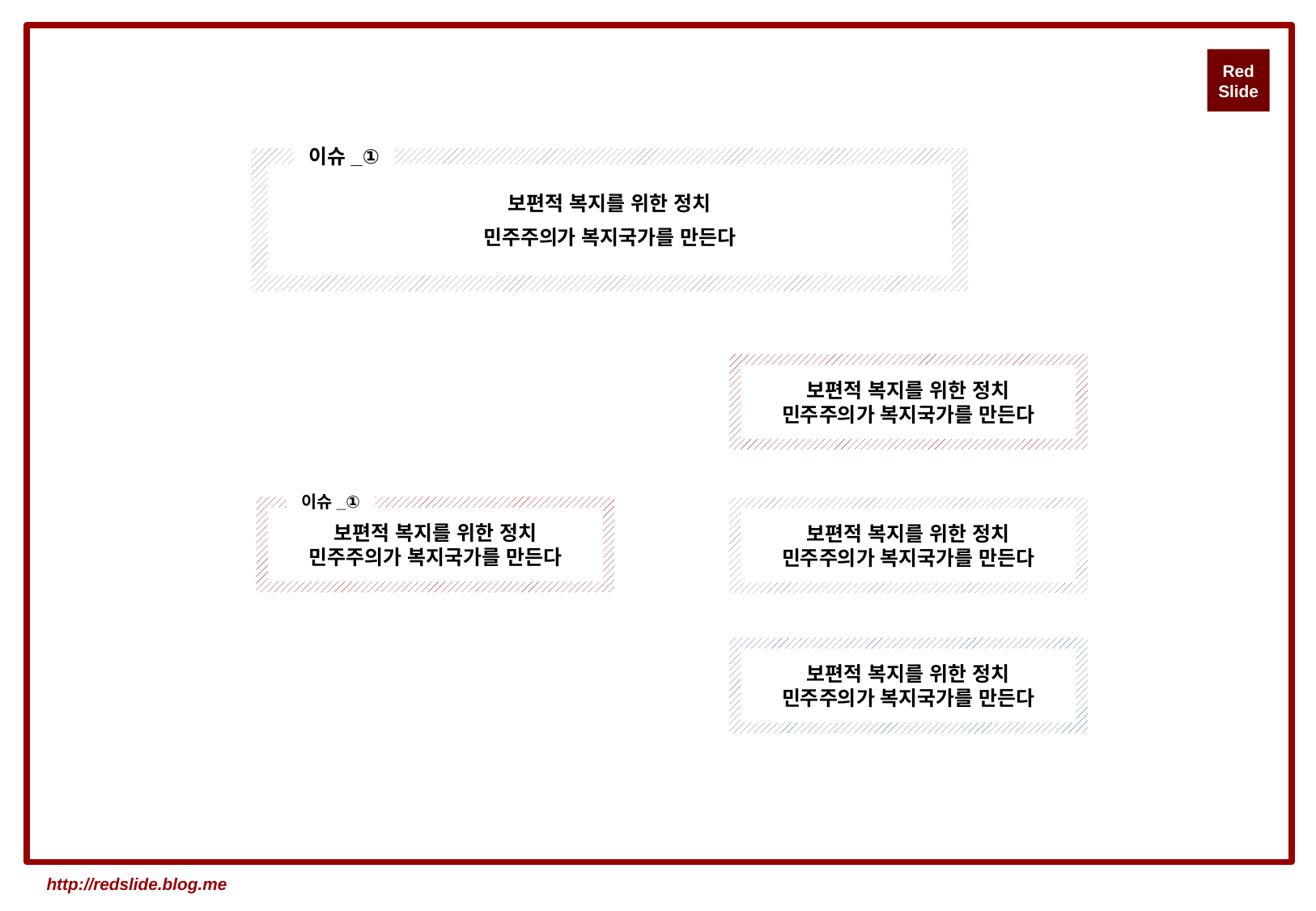

이슈_①

보편적 복지를 위한 정치
민주주의가 복지국가를 만든다

보편적 복지를 위한 정치
민주주의가 복지국가를 만든다
이슈_①

보편적 복지를 위한 정치
민주주의가 복지국가를 만든다
보편적 복지를 위한 정치
민주주의가 복지국가를 만든다

보편적 복지를 위한 정치
민주주의가 복지국가를 만든다